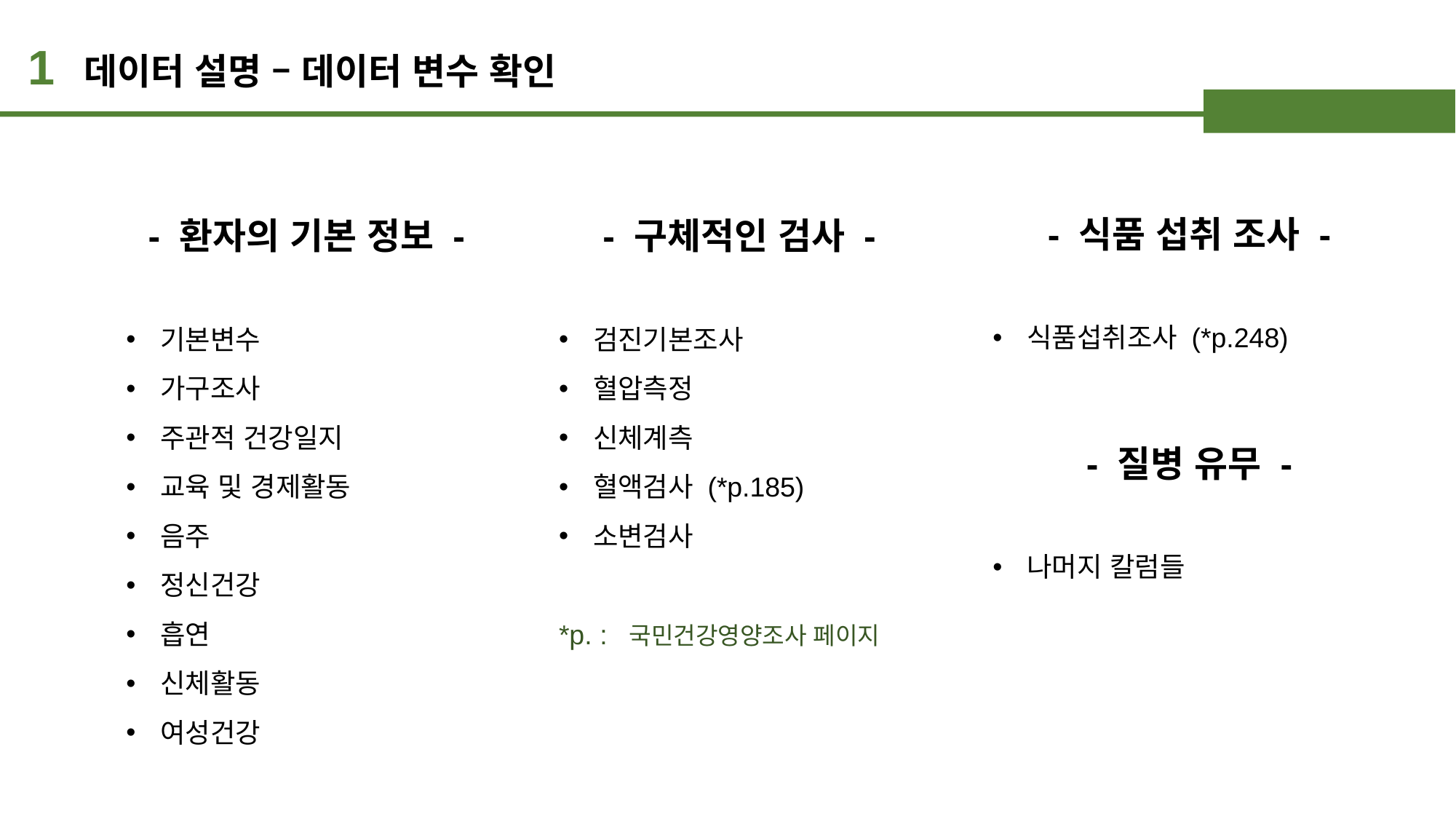

1  데이터 설명 – 데이터 변수 확인

- 환자의 기본 정보 -

기본변수
가구조사
주관적 건강일지
교육 및 경제활동
음주
정신건강
흡연
신체활동
여성건강
- 구체적인 검사 -

검진기본조사
혈압측정
신체계측
혈액검사 (*p.185)
소변검사

*p. :  국민건강영양조사 페이지
- 식품 섭취 조사 -

식품섭취조사 (*p.248)

- 질병 유무 -

나머지 칼럼들